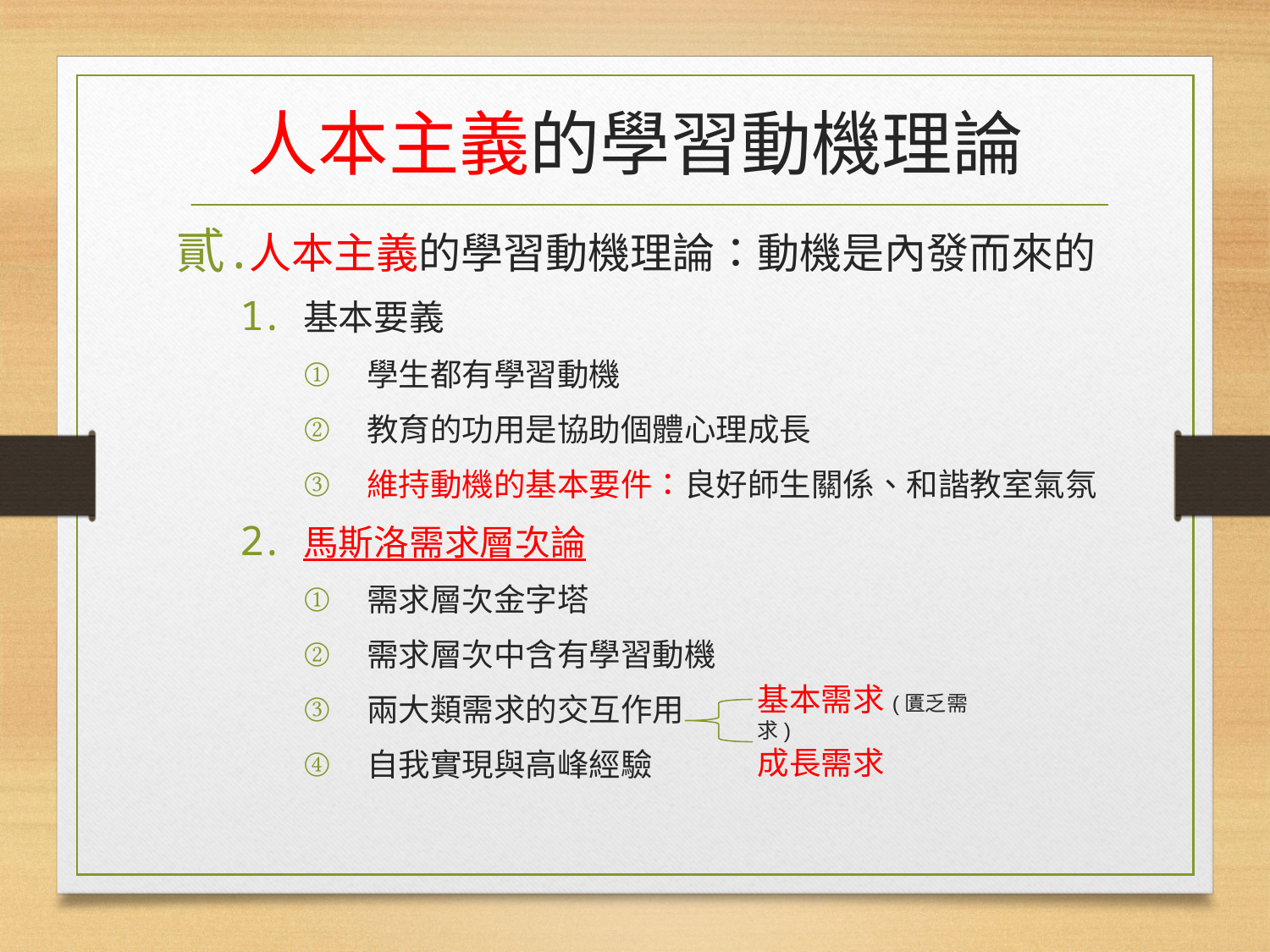

# 人本主義的學習動機理論
人本主義的學習動機理論：動機是內發而來的
基本要義
學生都有學習動機
教育的功用是協助個體心理成長
維持動機的基本要件：良好師生關係、和諧教室氣氛
馬斯洛需求層次論
需求層次金字塔
需求層次中含有學習動機
兩大類需求的交互作用
自我實現與高峰經驗
基本需求(匱乏需求)
成長需求